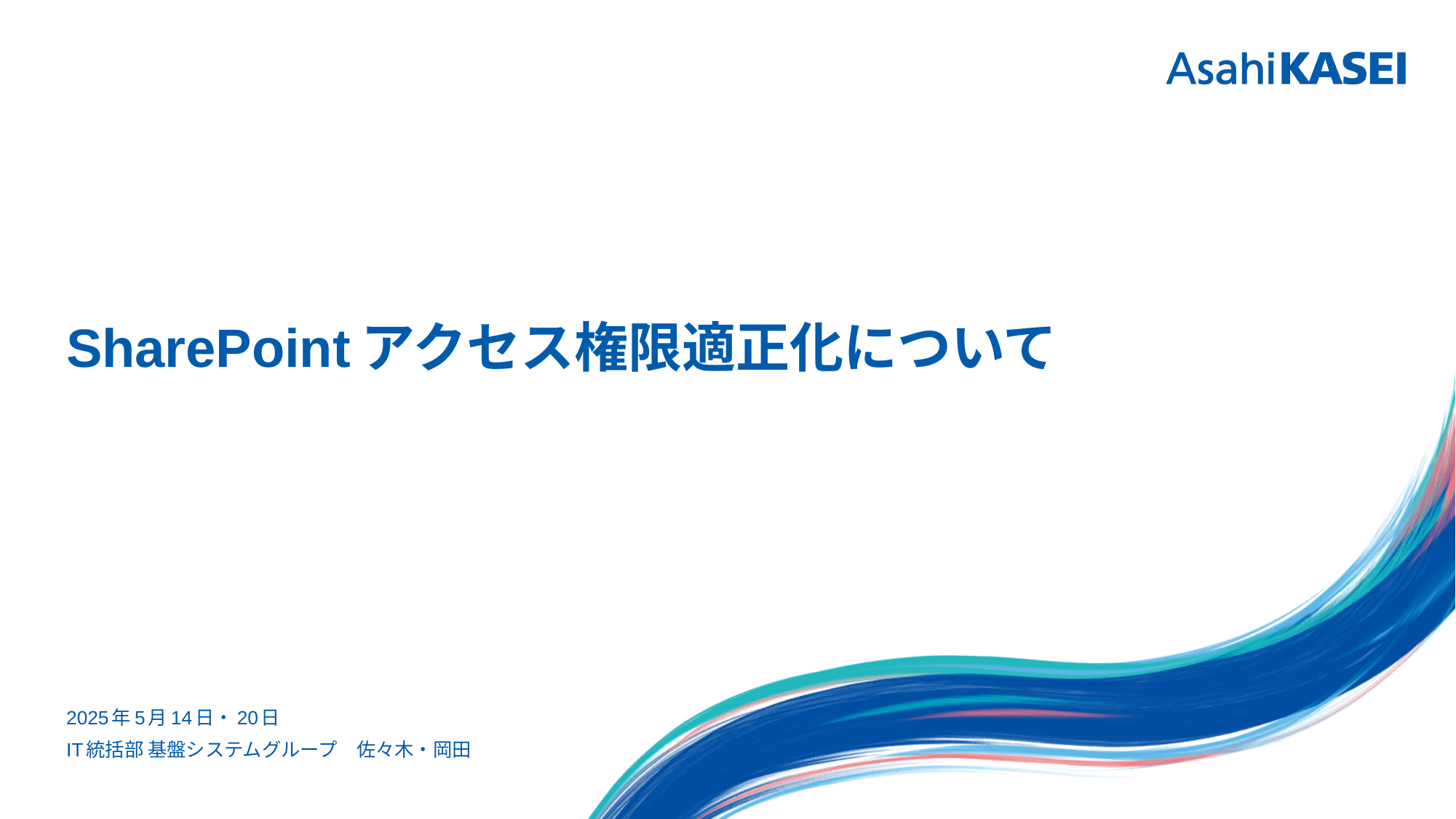

# SharePointアクセス権限適正化について
2025年5月14日・20日
IT統括部 基盤システムグループ　佐々木・岡田